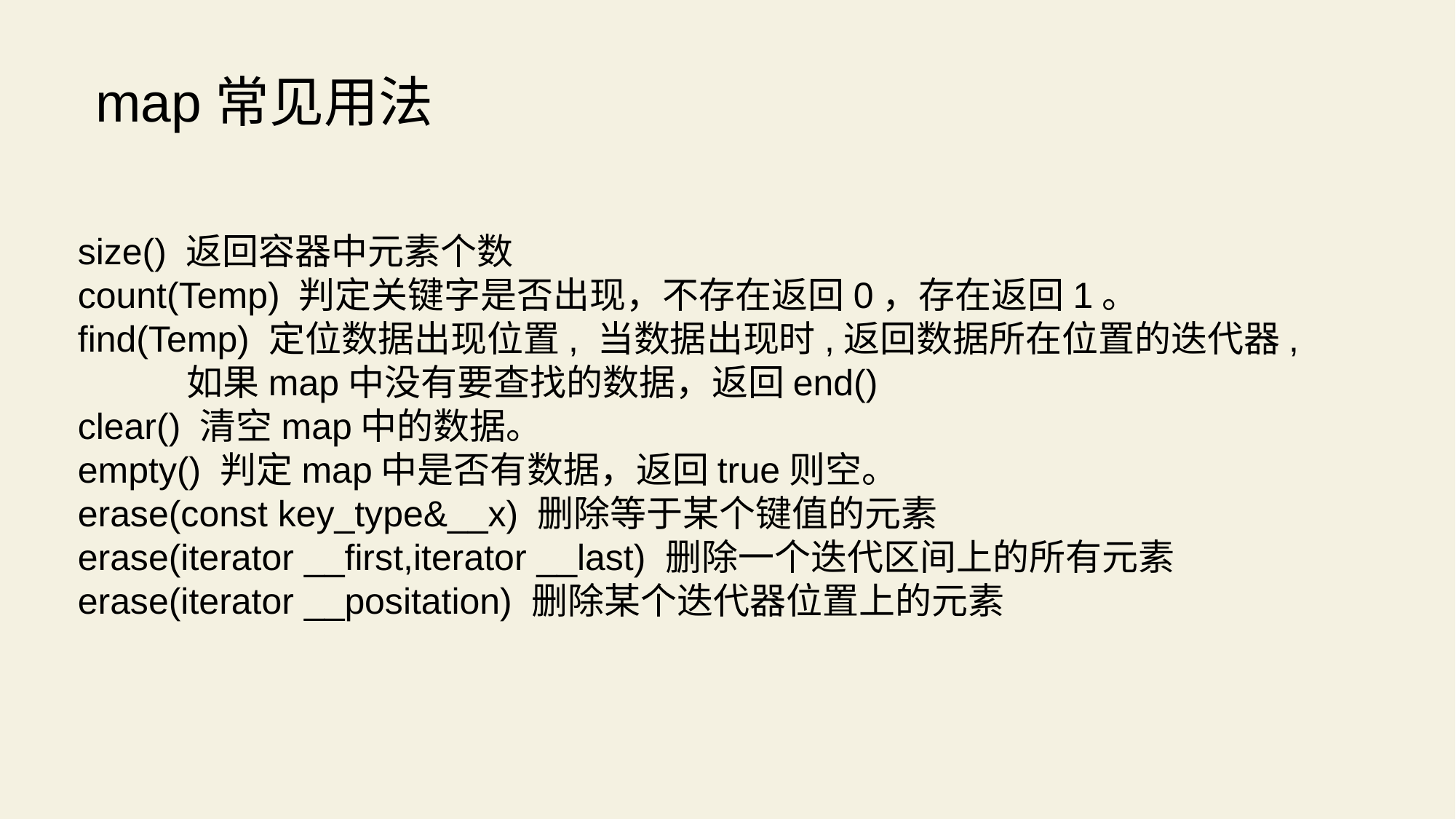

map常见用法
size() 返回容器中元素个数
count(Temp) 判定关键字是否出现，不存在返回0，存在返回1。
find(Temp) 定位数据出现位置, 当数据出现时,返回数据所在位置的迭代器,
	如果map中没有要查找的数据，返回end()
clear() 清空map中的数据。
empty() 判定map中是否有数据，返回true则空。
erase(const key_type&__x) 删除等于某个键值的元素
erase(iterator __first,iterator __last) 删除一个迭代区间上的所有元素
erase(iterator __positation) 删除某个迭代器位置上的元素